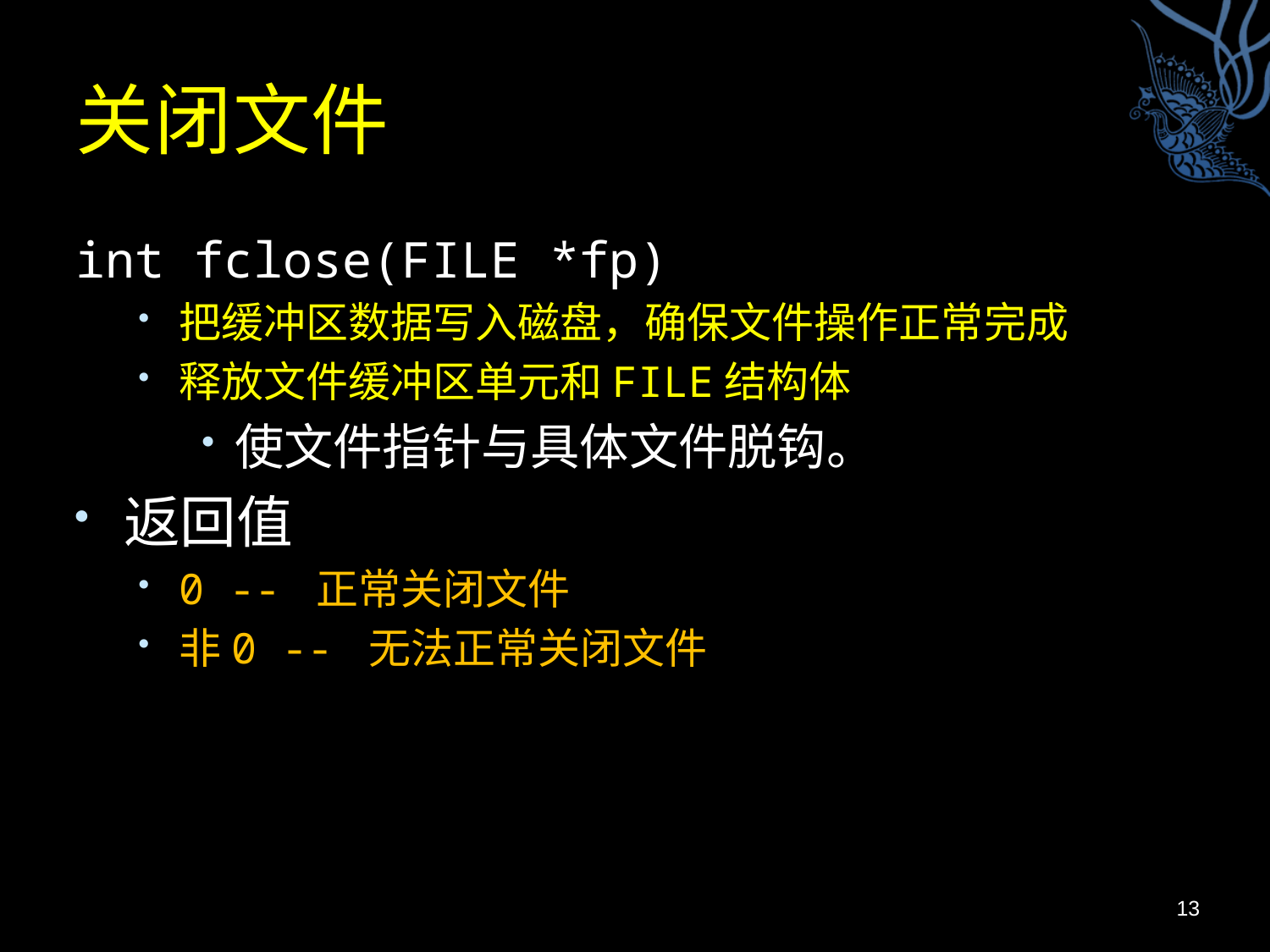

# 关闭文件
int fclose(FILE *fp)
把缓冲区数据写入磁盘，确保文件操作正常完成
释放文件缓冲区单元和FILE结构体
使文件指针与具体文件脱钩。
返回值
0 -- 正常关闭文件
非0 -- 无法正常关闭文件
13